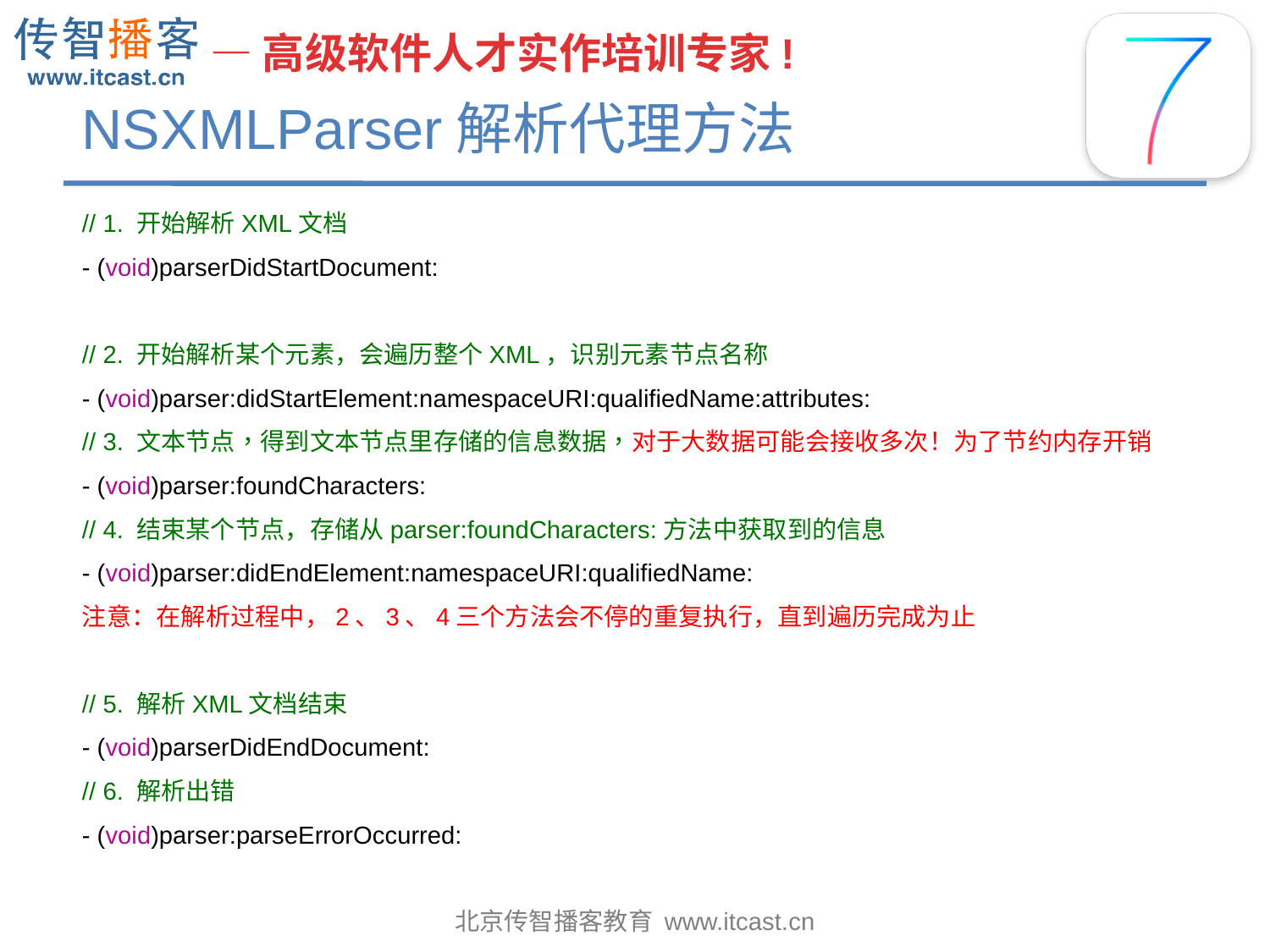

# NSXMLParser解析代理方法
// 1. 开始解析XML文档
- (void)parserDidStartDocument:

// 2. 开始解析某个元素，会遍历整个XML，识别元素节点名称
- (void)parser:didStartElement:namespaceURI:qualifiedName:attributes:
// 3. 文本节点，得到文本节点里存储的信息数据，对于大数据可能会接收多次！为了节约内存开销
- (void)parser:foundCharacters:
// 4. 结束某个节点，存储从parser:foundCharacters:方法中获取到的信息
- (void)parser:didEndElement:namespaceURI:qualifiedName:
注意：在解析过程中，2、3、4三个方法会不停的重复执行，直到遍历完成为止

// 5. 解析XML文档结束
- (void)parserDidEndDocument:
// 6. 解析出错
- (void)parser:parseErrorOccurred: